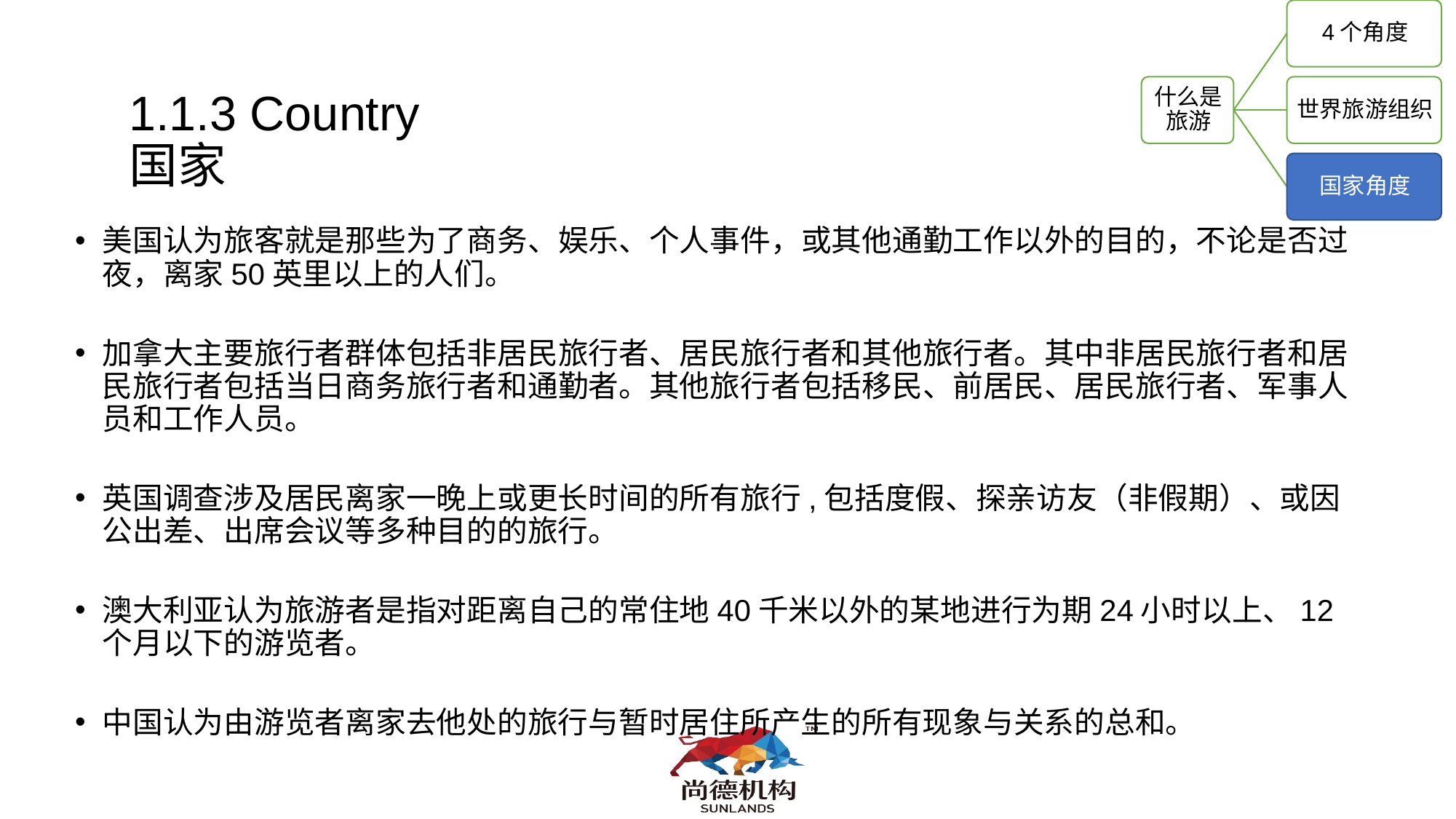

什么是旅游

4个角度

世界旅游组织

国家角度
1.1.3 Country
国家
美国认为旅客就是那些为了商务、娱乐、个人事件，或其他通勤工作以外的目的，不论是否过夜，离家50英里以上的人们。

加拿大主要旅行者群体包括非居民旅行者、居民旅行者和其他旅行者。其中非居民旅行者和居民旅行者包括当日商务旅行者和通勤者。其他旅行者包括移民、前居民、居民旅行者、军事人员和工作人员。

英国调查涉及居民离家一晚上或更长时间的所有旅行,包括度假、探亲访友（非假期）、或因公出差、出席会议等多种目的的旅行。

澳大利亚认为旅游者是指对距离自己的常住地40千米以外的某地进行为期24小时以上、12个月以下的游览者。

中国认为由游览者离家去他处的旅行与暂时居住所产生的所有现象与关系的总和。